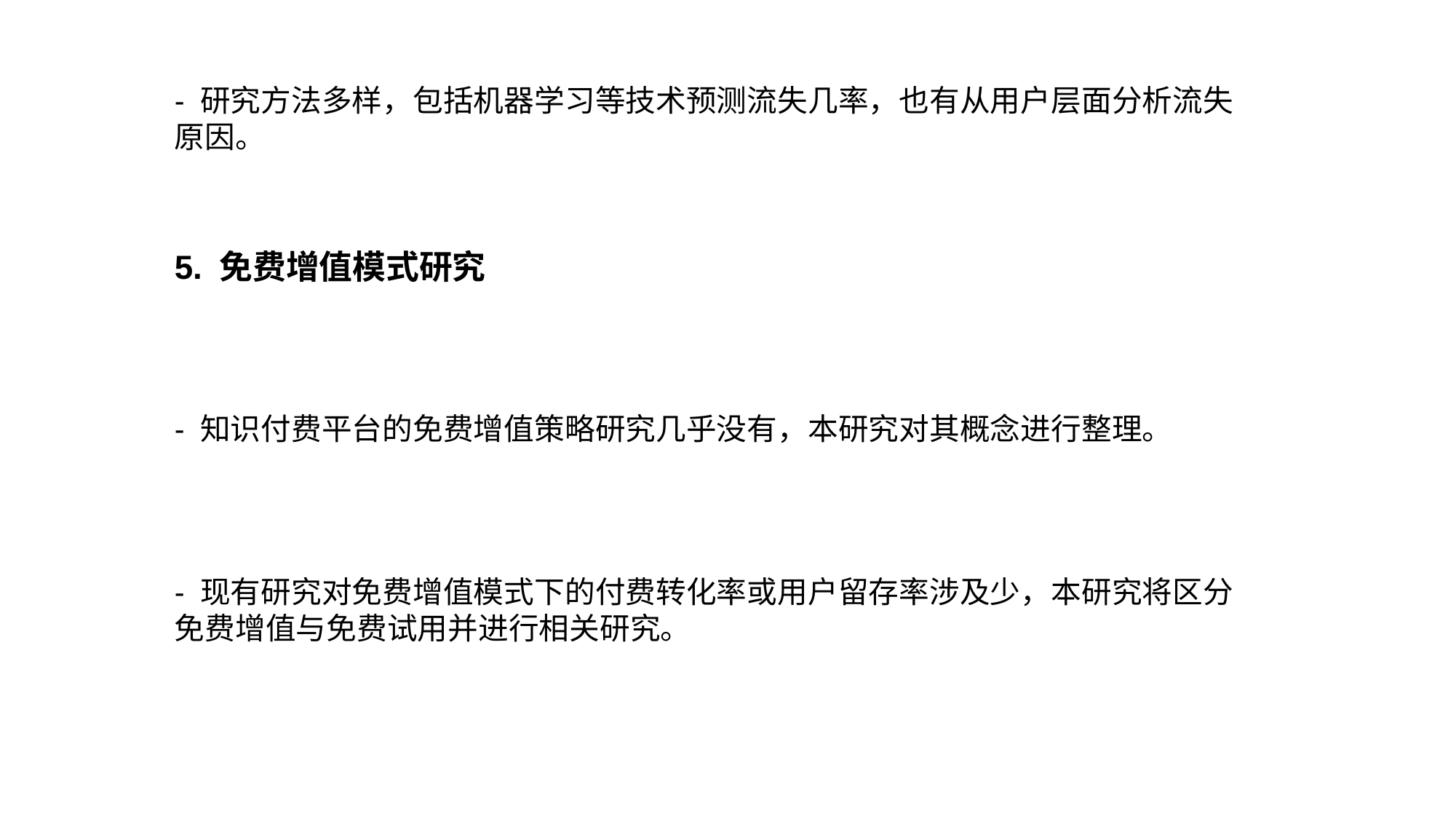

- 研究方法多样，包括机器学习等技术预测流失几率，也有从用户层面分析流失原因。

5. 免费增值模式研究
- 知识付费平台的免费增值策略研究几乎没有，本研究对其概念进行整理。
- 现有研究对免费增值模式下的付费转化率或用户留存率涉及少，本研究将区分免费增值与免费试用并进行相关研究。